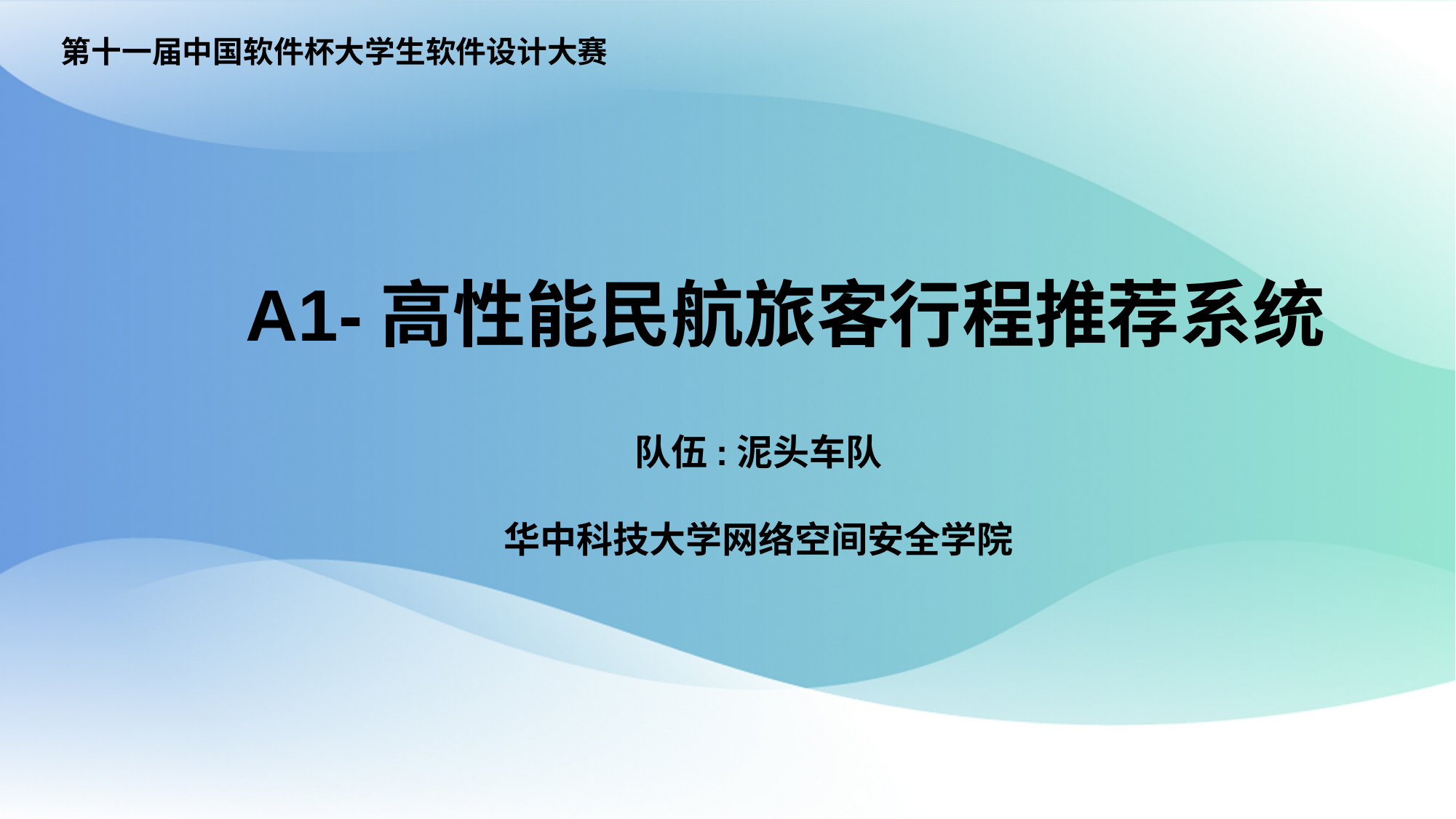

第十一届中国软件杯大学生软件设计大赛
A1-高性能民航旅客行程推荐系统

队伍:泥头车队

华中科技大学网络空间安全学院